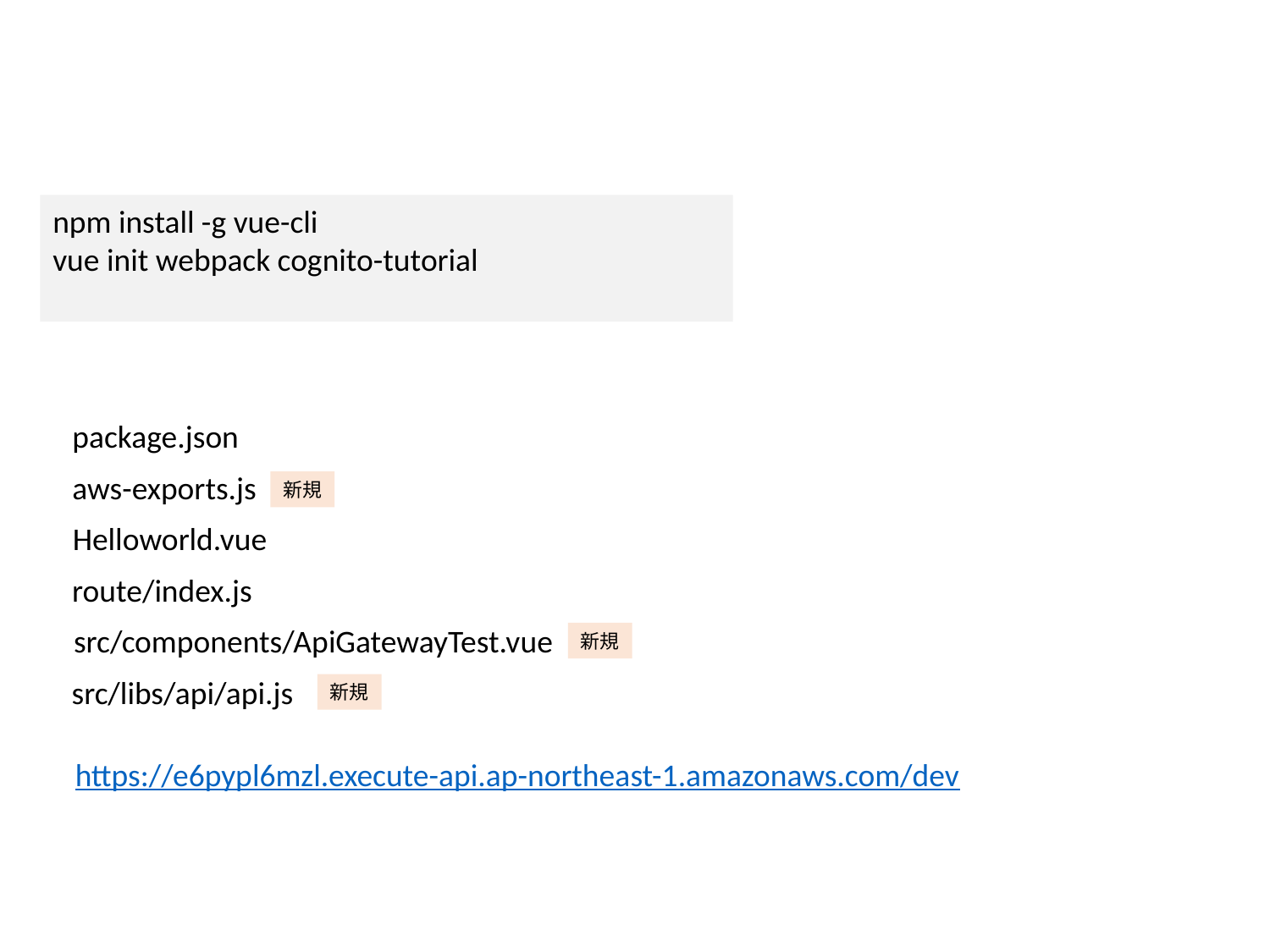

npm install -g vue-cli
vue init webpack cognito-tutorial

package.json
aws-exports.js
新規
Helloworld.vue
route/index.js
src/components/ApiGatewayTest.vue
新規
src/libs/api/api.js
新規
https://e6pypl6mzl.execute-api.ap-northeast-1.amazonaws.com/dev